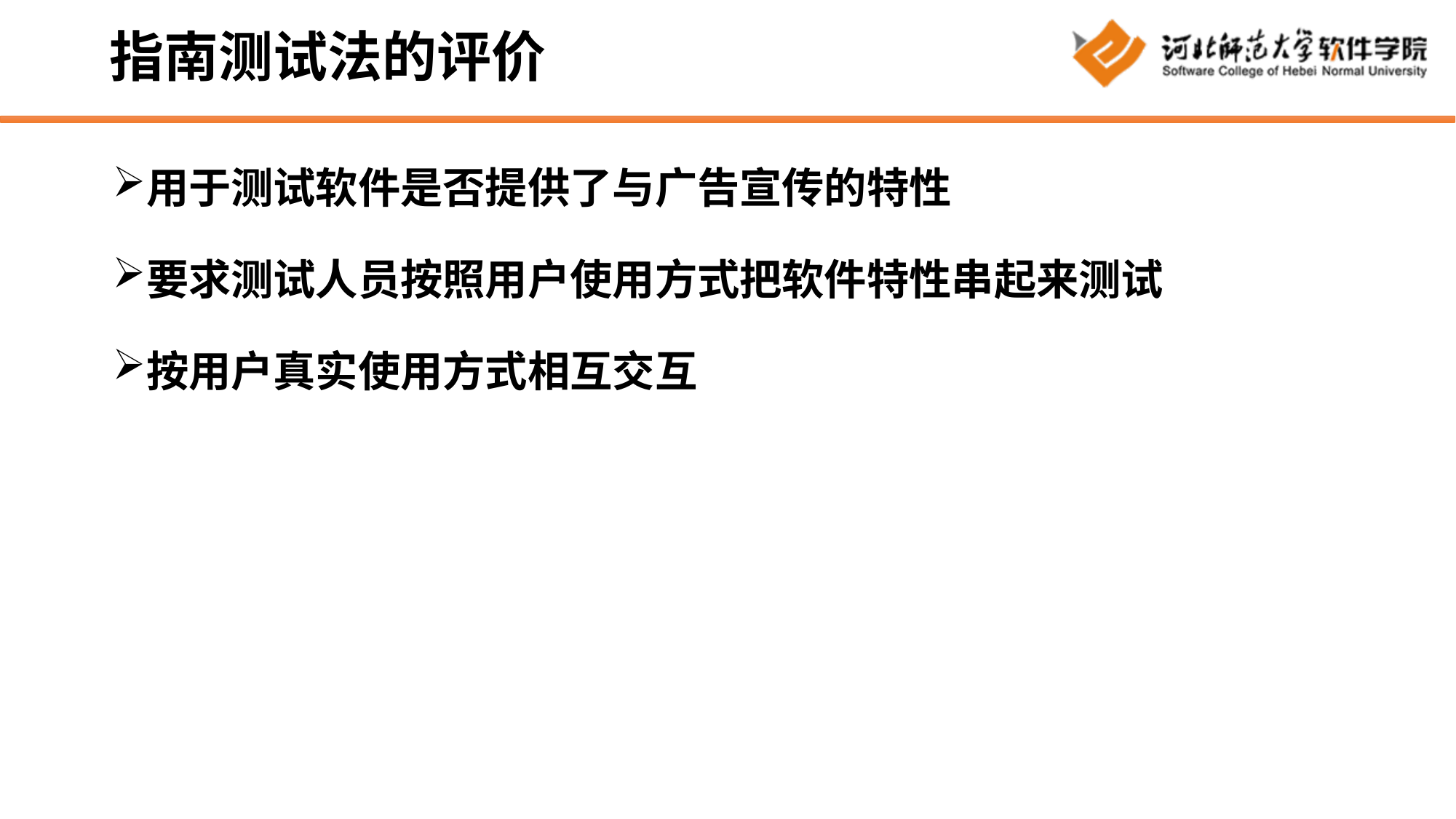

# 指南测试法的评价
用于测试软件是否提供了与广告宣传的特性
要求测试人员按照用户使用方式把软件特性串起来测试
按用户真实使用方式相互交互